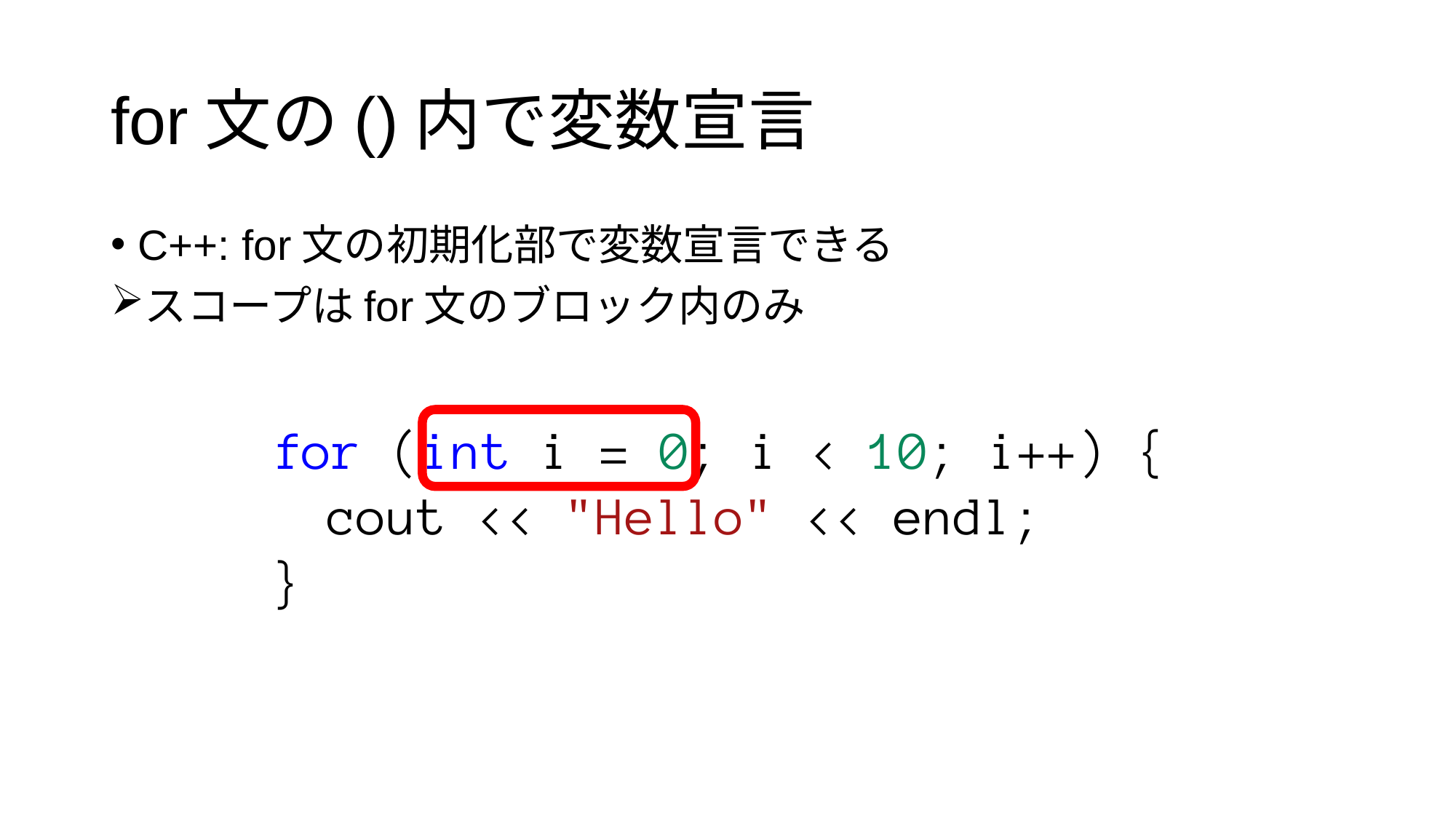

# for文の()内で変数宣言
C++: for文の初期化部で変数宣言できる
スコープはfor文のブロック内のみ
for (int i = 0; i < 10; i++) {
cout << "Hello" << endl;
}